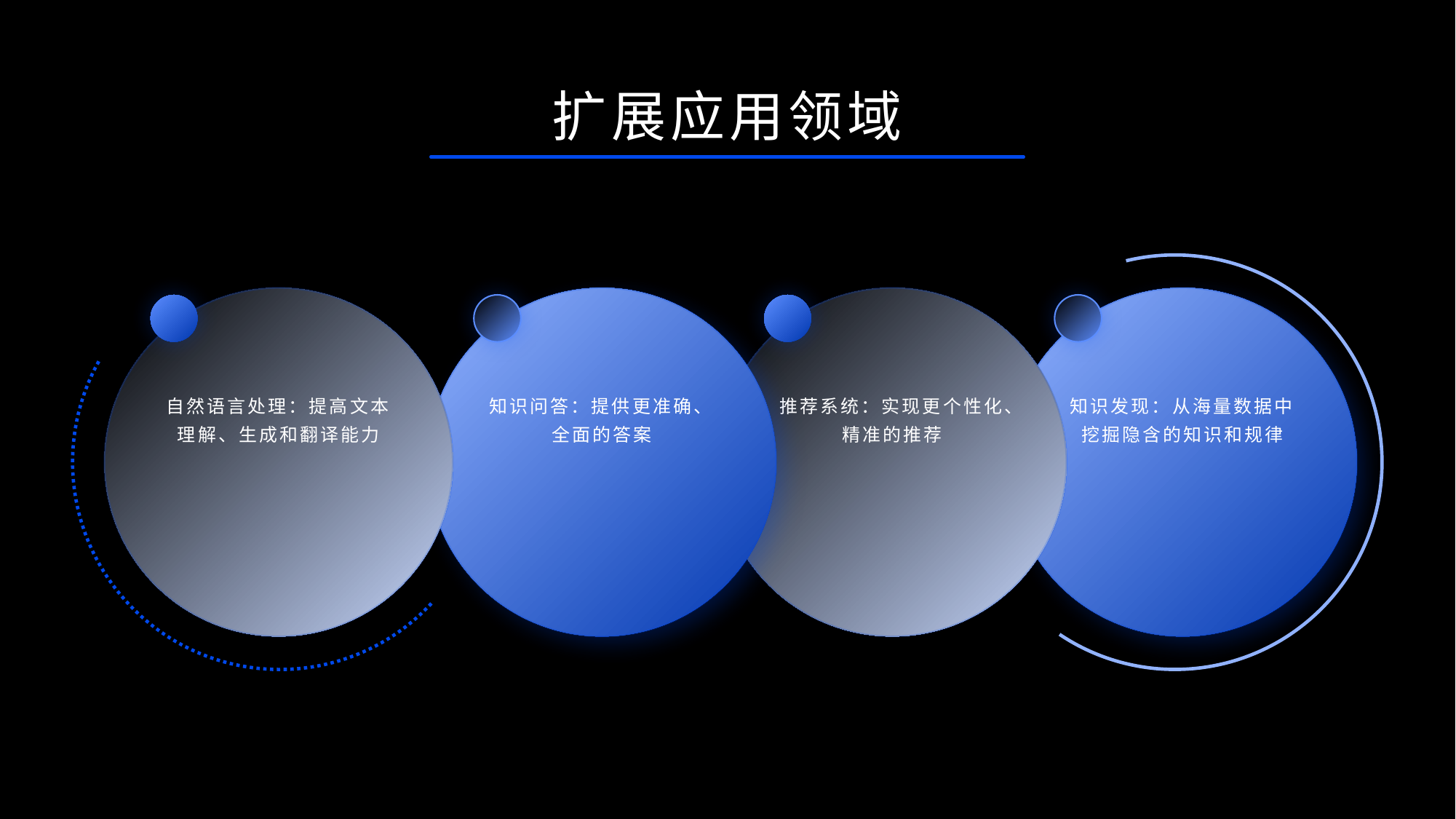

扩展应用领域

自然语言处理：提高文本理解、生成和翻译能力
知识问答：提供更准确、全面的答案
推荐系统：实现更个性化、精准的推荐
知识发现：从海量数据中挖掘隐含的知识和规律